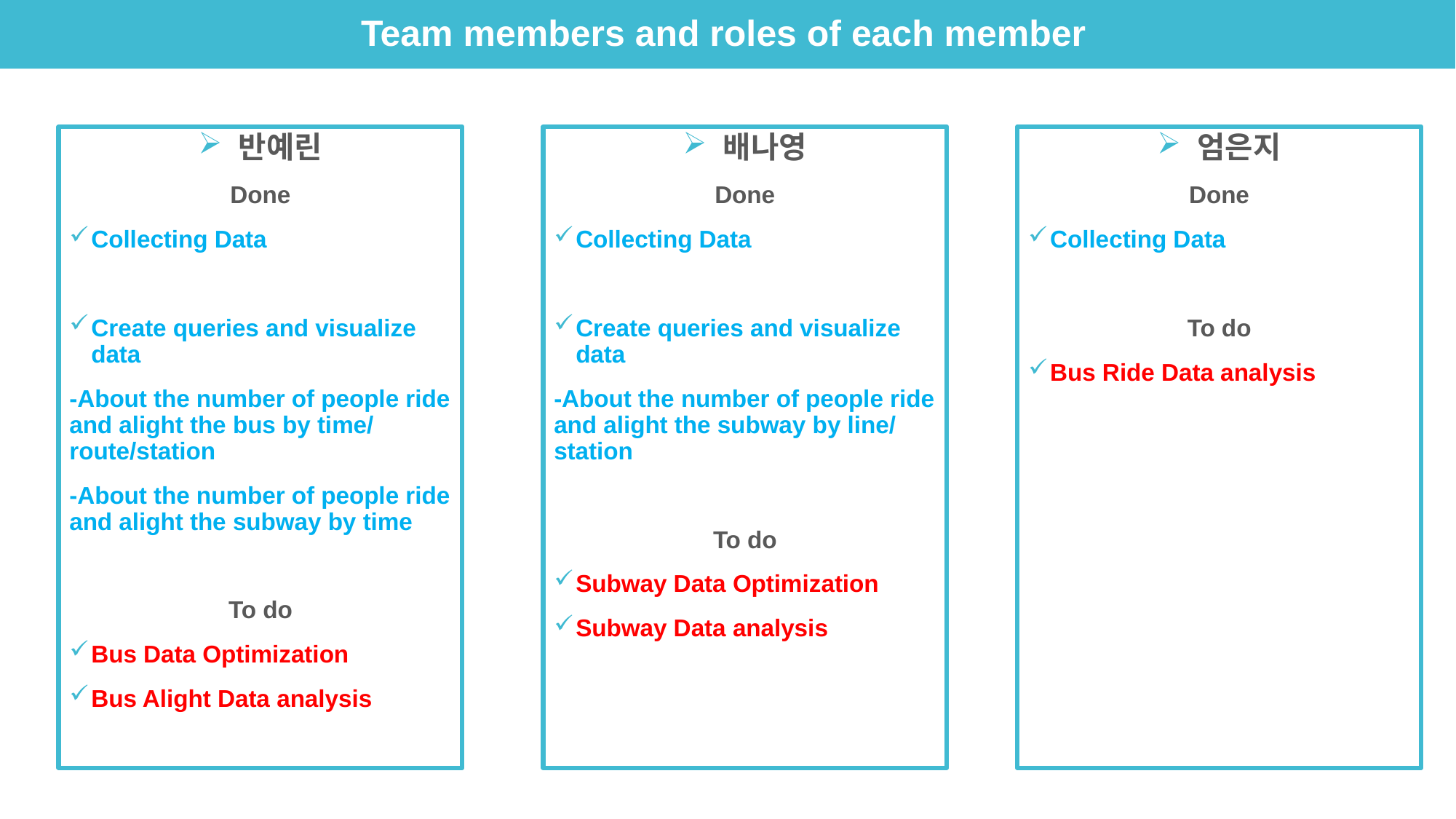

Team members and roles of each member

 반예린
Done
Collecting Data

Create queries and visualize data
-About the number of people ride and alight the bus by time/route/station
-About the number of people ride and alight the subway by time

To do
Bus Data Optimization
Bus Alight Data analysis
 엄은지
Done
Collecting Data

To do
Bus Ride Data analysis

 배나영
Done
Collecting Data

Create queries and visualize data
-About the number of people ride and alight the subway by line/station

To do
Subway Data Optimization
Subway Data analysis